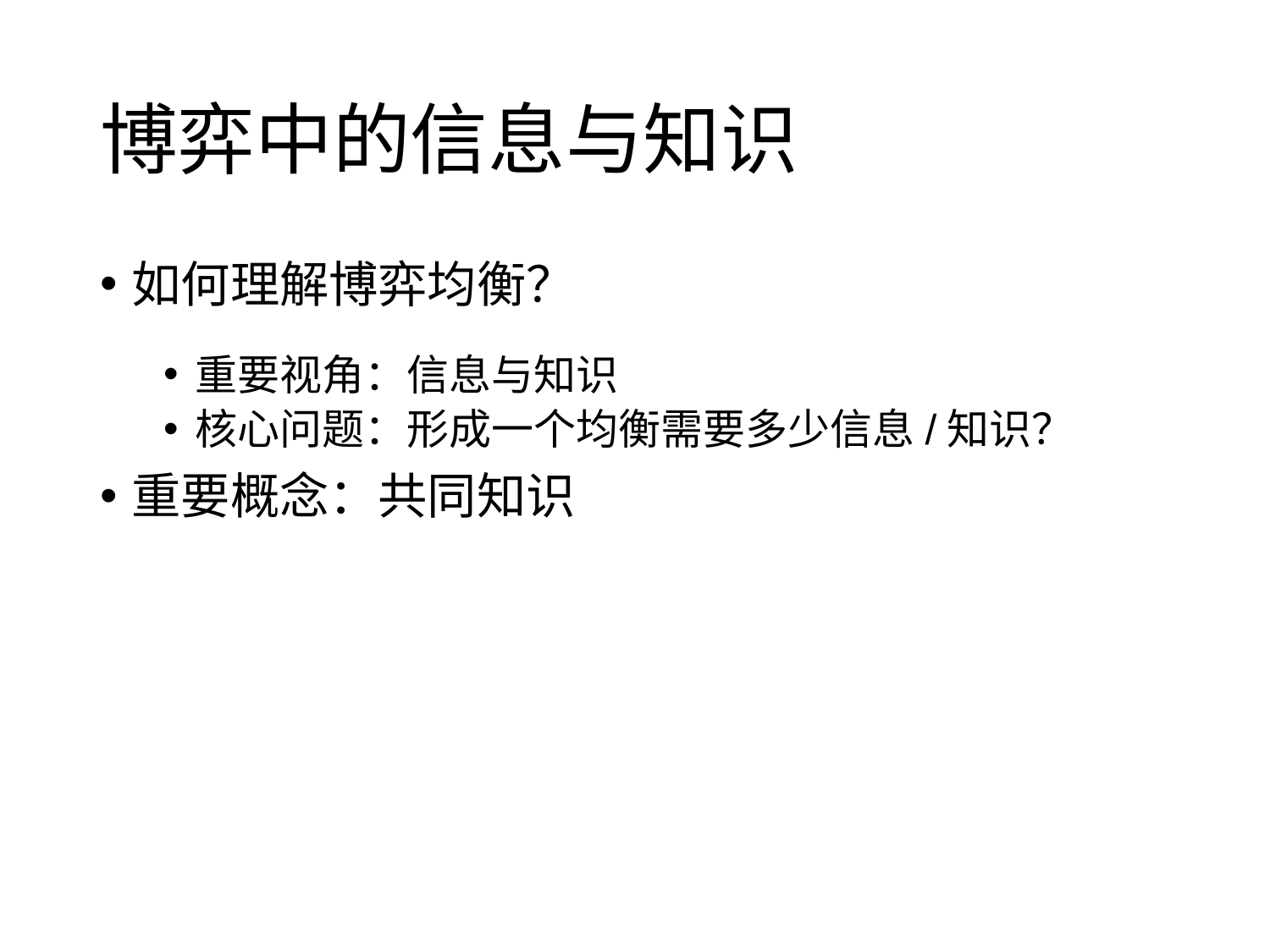

# 博弈中的信息与知识
如何理解博弈均衡？
重要视角：信息与知识
核心问题：形成一个均衡需要多少信息/知识？
重要概念：共同知识